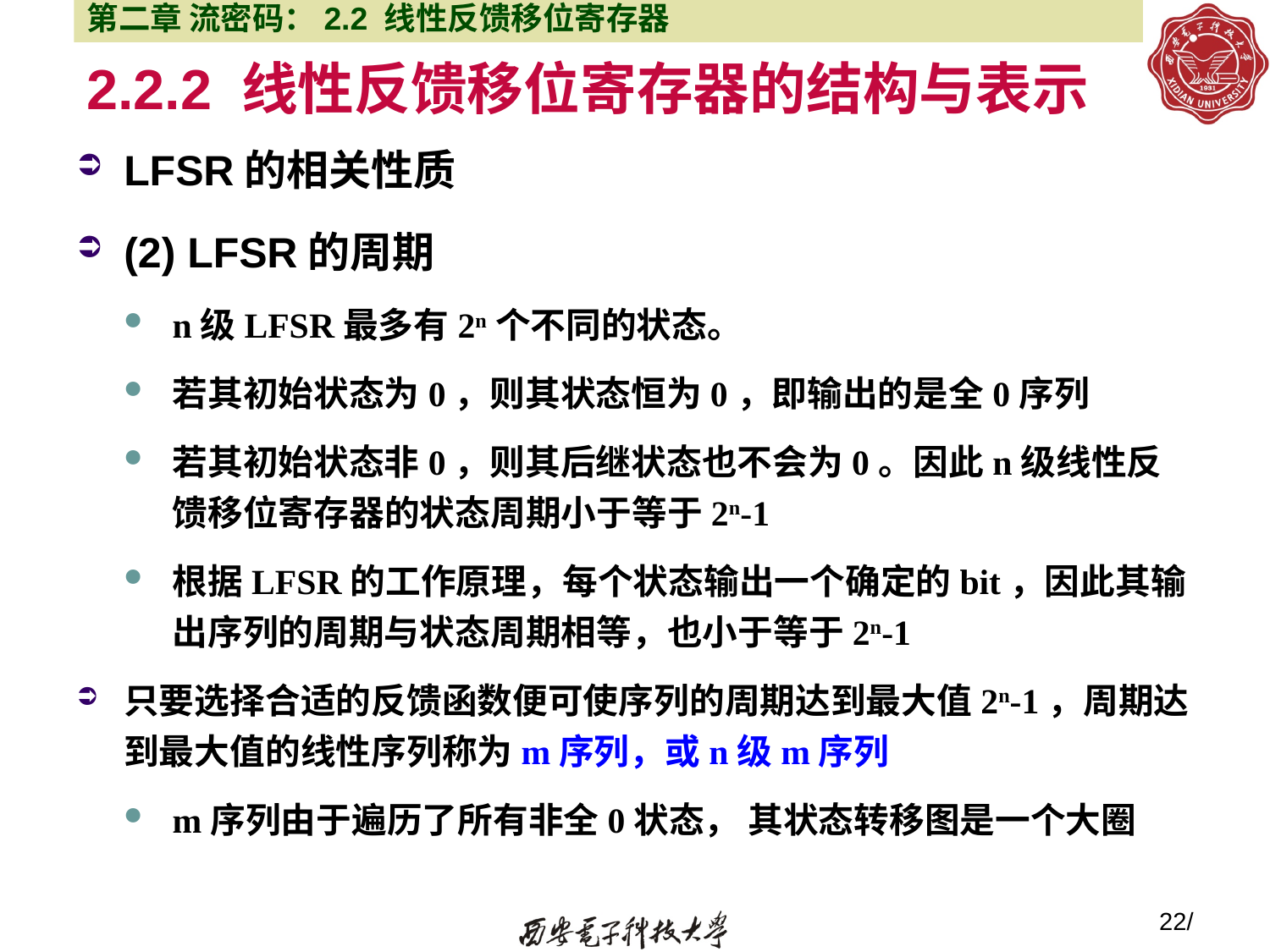

第二章 流密码：2.2 线性反馈移位寄存器
# 2.2.2 线性反馈移位寄存器的结构与表示
LFSR的相关性质
(2) LFSR的周期
n级LFSR最多有2n个不同的状态。
若其初始状态为0，则其状态恒为0，即输出的是全0序列
若其初始状态非0，则其后继状态也不会为0。因此n级线性反馈移位寄存器的状态周期小于等于2n-1
根据LFSR的工作原理，每个状态输出一个确定的bit，因此其输出序列的周期与状态周期相等，也小于等于2n-1
只要选择合适的反馈函数便可使序列的周期达到最大值2n-1，周期达到最大值的线性序列称为m序列，或n级m序列
m序列由于遍历了所有非全0状态， 其状态转移图是一个大圈
22/